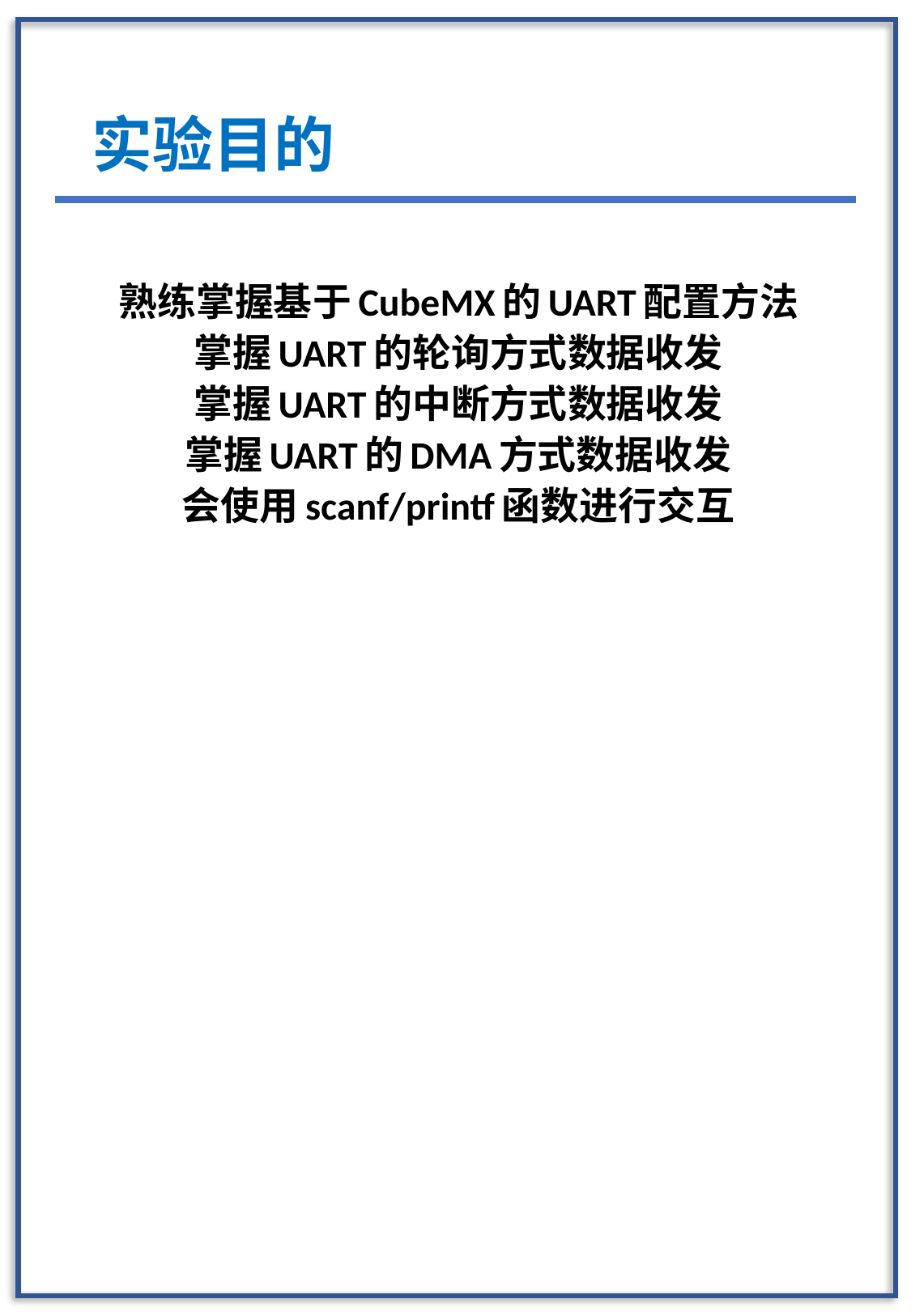

实验目的
熟练掌握基于CubeMX的UART配置方法
掌握UART的轮询方式数据收发
掌握UART的中断方式数据收发
掌握UART的DMA方式数据收发
会使用scanf/printf函数进行交互